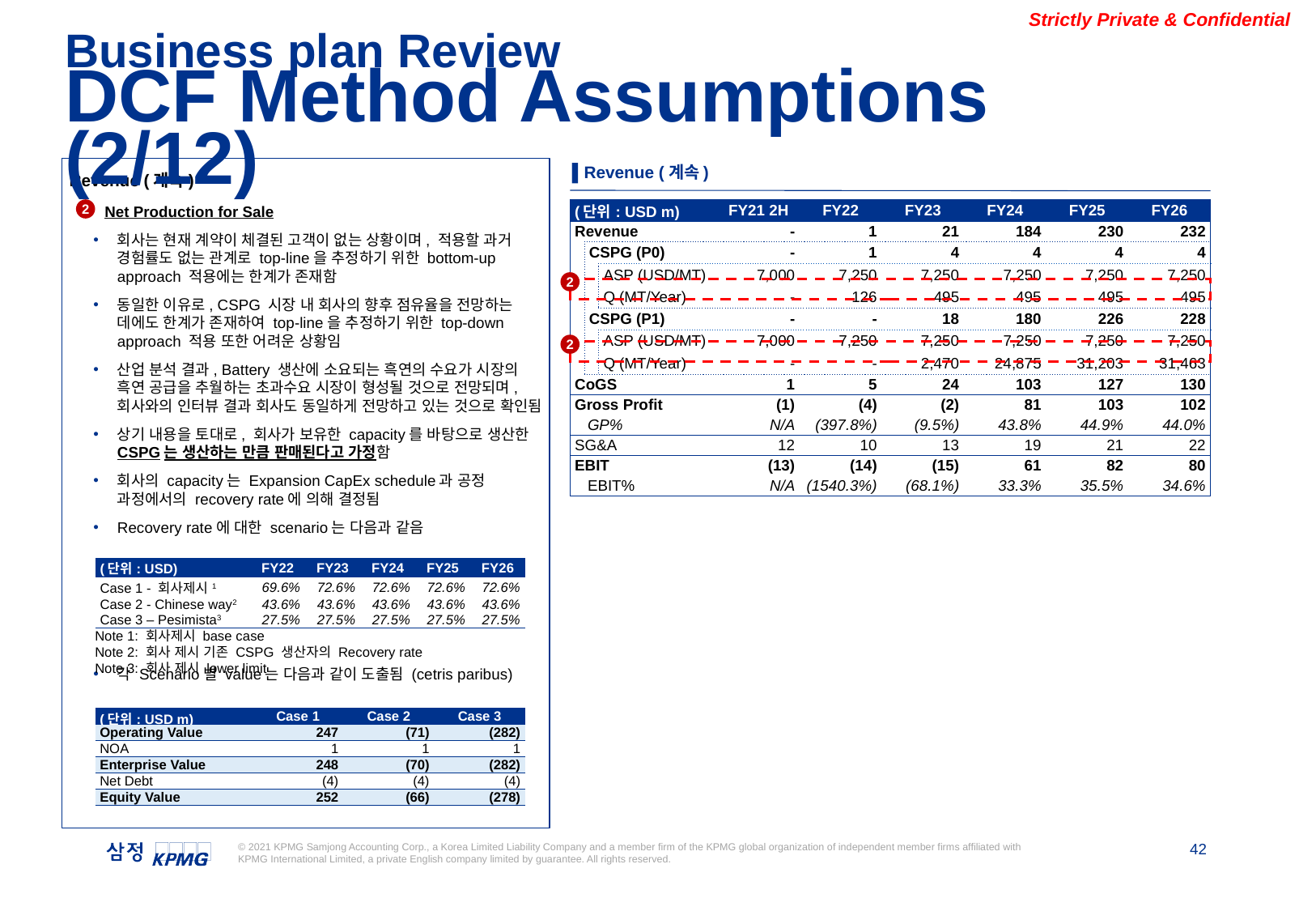

Business plan Review
DCF Method Assumptions (2/12)
▌Revenue (계속)

Revenue (계속)
Net Production for Sale
회사는 현재 계약이 체결된 고객이 없는 상황이며, 적용할 과거 경험률도 없는 관계로 top-line을 추정하기 위한 bottom-up approach 적용에는 한계가 존재함
동일한 이유로, CSPG 시장 내 회사의 향후 점유율을 전망하는 데에도 한계가 존재하여 top-line을 추정하기 위한 top-down approach 적용 또한 어려운 상황임
산업 분석 결과, Battery 생산에 소요되는 흑연의 수요가 시장의 흑연 공급을 추월하는 초과수요 시장이 형성될 것으로 전망되며, 회사와의 인터뷰 결과 회사도 동일하게 전망하고 있는 것으로 확인됨
상기 내용을 토대로, 회사가 보유한 capacity를 바탕으로 생산한 CSPG는 생산하는 만큼 판매된다고 가정함
회사의 capacity는 Expansion CapEx schedule과 공정 과정에서의 recovery rate에 의해 결정됨
Recovery rate에 대한 scenario는 다음과 같음

각 Scenario별 value는 다음과 같이 도출됨 (cetris paribus)

2
| (단위: USD m) |  |  | FY21 2H | FY22 | FY23 | FY24 | FY25 | FY26 |
| --- | --- | --- | --- | --- | --- | --- | --- | --- |
| Revenue |  |  | - | 1 | 21 | 184 | 230 | 232 |
|  | CSPG (P0) |  | - | 1 | 4 | 4 | 4 | 4 |
|  |  | ASP (USD/MT) | 7,000 | 7,250 | 7,250 | 7,250 | 7,250 | 7,250 |
|  |  | Q (MT/Year) | - | 126 | 495 | 495 | 495 | 495 |
|  | CSPG (P1) |  | - | - | 18 | 180 | 226 | 228 |
|  |  | ASP (USD/MT) | 7,000 | 7,250 | 7,250 | 7,250 | 7,250 | 7,250 |
|  |  | Q (MT/Year) | - | - | 2,470 | 24,875 | 31,203 | 31,463 |
| CoGS |  |  | 1 | 5 | 24 | 103 | 127 | 130 |
| Gross Profit |  |  | (1) | (4) | (2) | 81 | 103 | 102 |
| GP% |  |  | N/A | (397.8%) | (9.5%) | 43.8% | 44.9% | 44.0% |
| SG&A |  |  | 12 | 10 | 13 | 19 | 21 | 22 |
| EBIT |  |  | (13) | (14) | (15) | 61 | 82 | 80 |
| EBIT% |  |  | N/A | (1540.3%) | (68.1%) | 33.3% | 35.5% | 34.6% |
2

2

| (단위: USD) | FY22 | FY23 | FY24 | FY25 | FY26 |
| --- | --- | --- | --- | --- | --- |
| Case 1 - 회사제시1 | 69.6% | 72.6% | 72.6% | 72.6% | 72.6% |
| Case 2 - Chinese way2 | 43.6% | 43.6% | 43.6% | 43.6% | 43.6% |
| Case 3 – Pesimista3 | 27.5% | 27.5% | 27.5% | 27.5% | 27.5% |
Note 1: 회사제시 base case
Note 2: 회사 제시 기존 CSPG 생산자의 Recovery rate
Note 3: 회사 제시 lower limit
| (단위: USD m) | Case 1 | Case 2 | Case 3 |
| --- | --- | --- | --- |
| Operating Value | 247 | (71) | (282) |
| NOA | 1 | 1 | 1 |
| Enterprise Value | 248 | (70) | (282) |
| Net Debt | (4) | (4) | (4) |
| Equity Value | 252 | (66) | (278) |